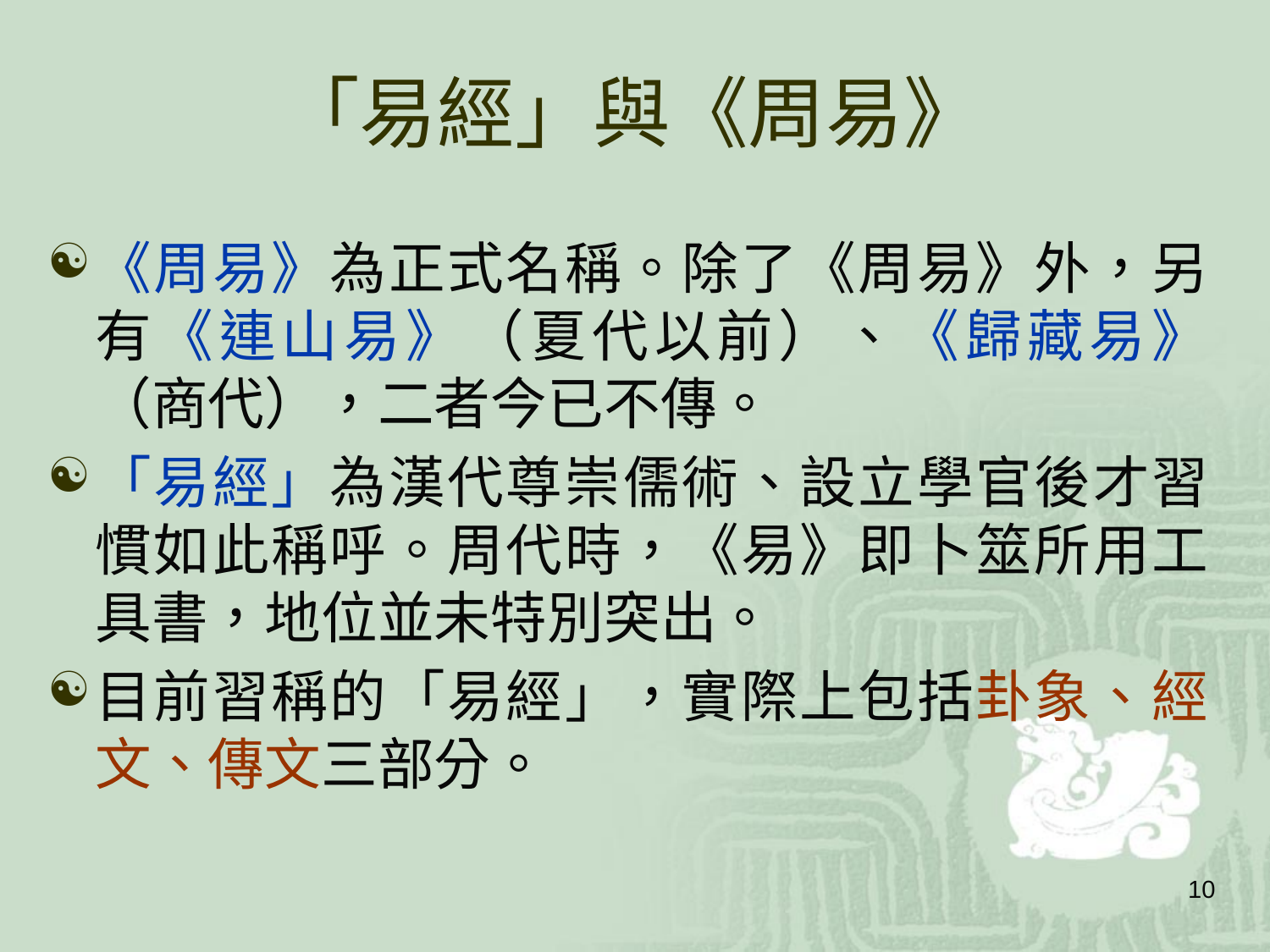

# 「易經」與《周易》
《周易》為正式名稱。除了《周易》外，另有《連山易》（夏代以前）、《歸藏易》（商代），二者今已不傳。
「易經」為漢代尊崇儒術、設立學官後才習慣如此稱呼。周代時，《易》即卜筮所用工具書，地位並未特別突出。
目前習稱的「易經」，實際上包括卦象、經文、傳文三部分。
10